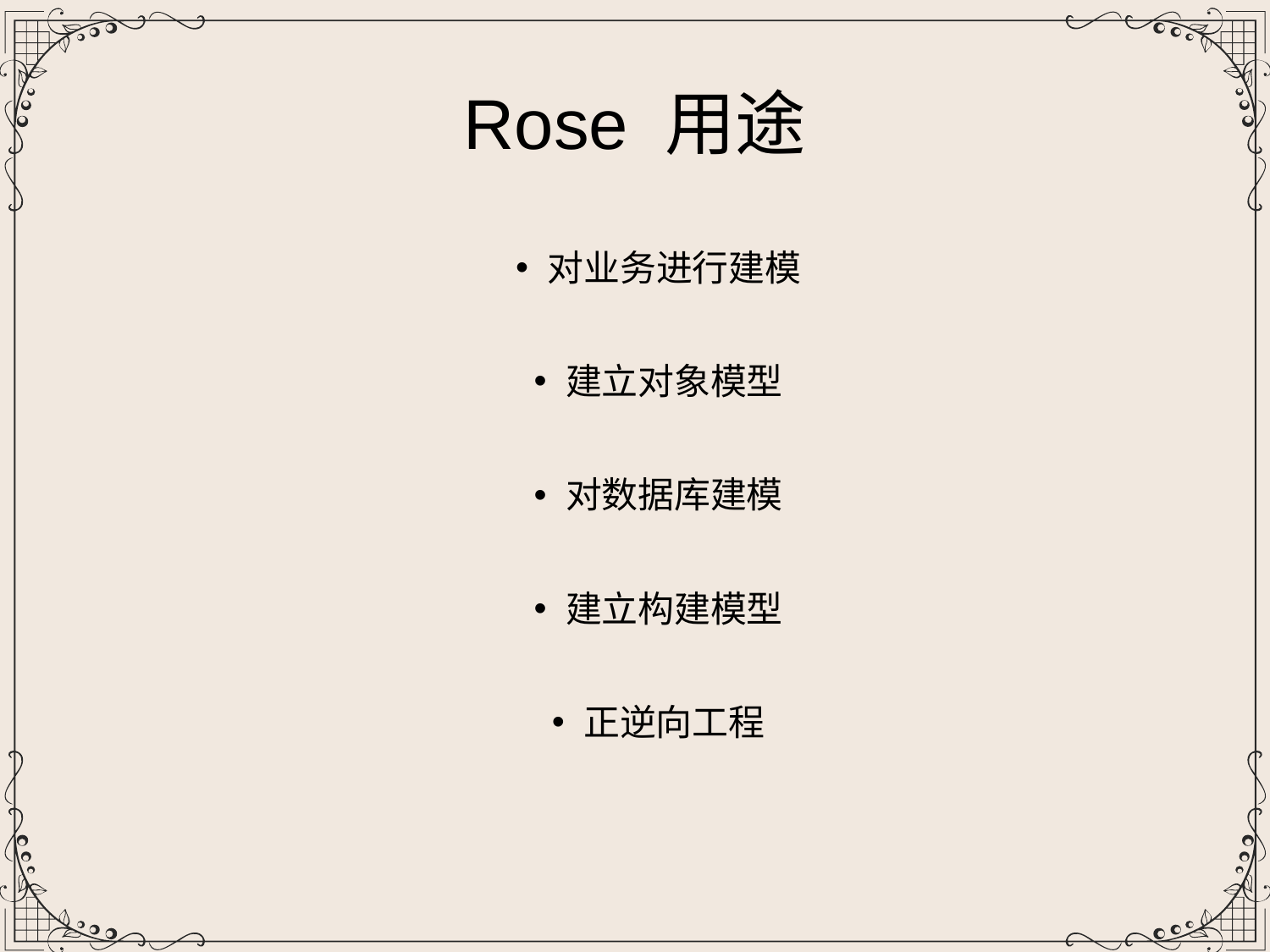

Rose 用途
对业务进行建模

建立对象模型

对数据库建模

建立构建模型

正逆向工程